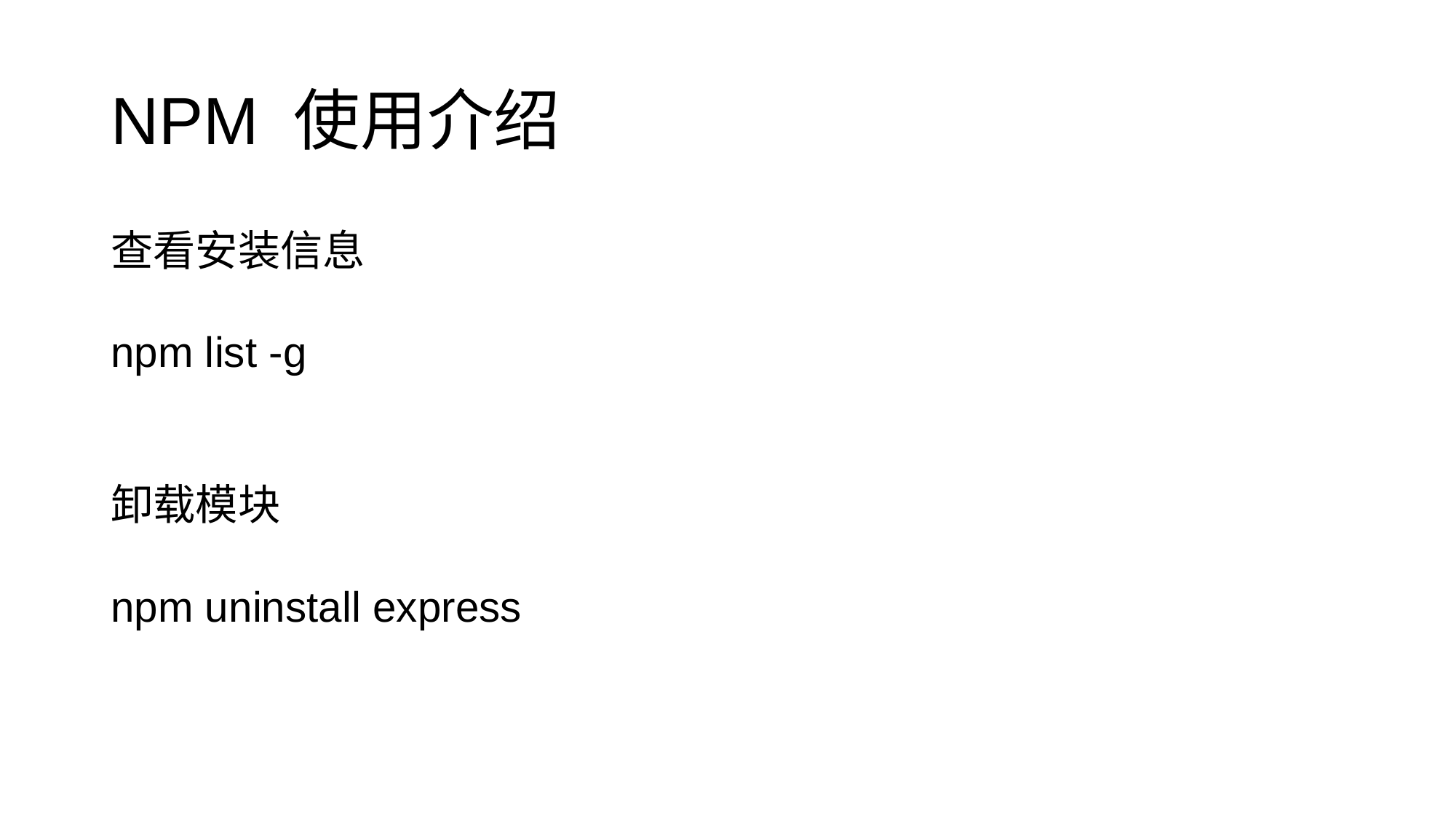

# NPM 使用介绍
查看安装信息

npm list -g

卸载模块

npm uninstall express